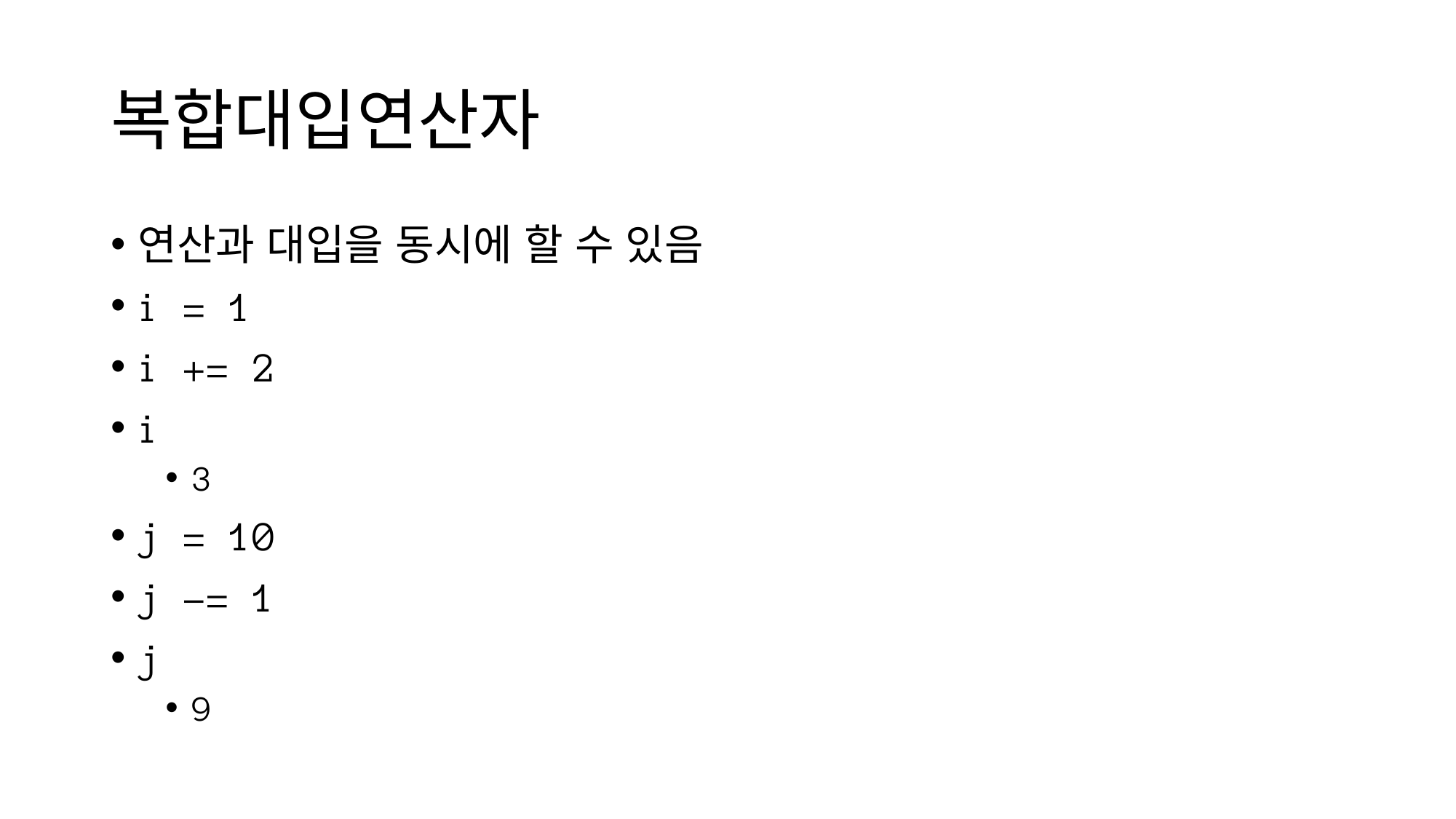

# 복합대입연산자
연산과 대입을 동시에 할 수 있음
i = 1
i += 2
i
3
j = 10
j -= 1
j
9